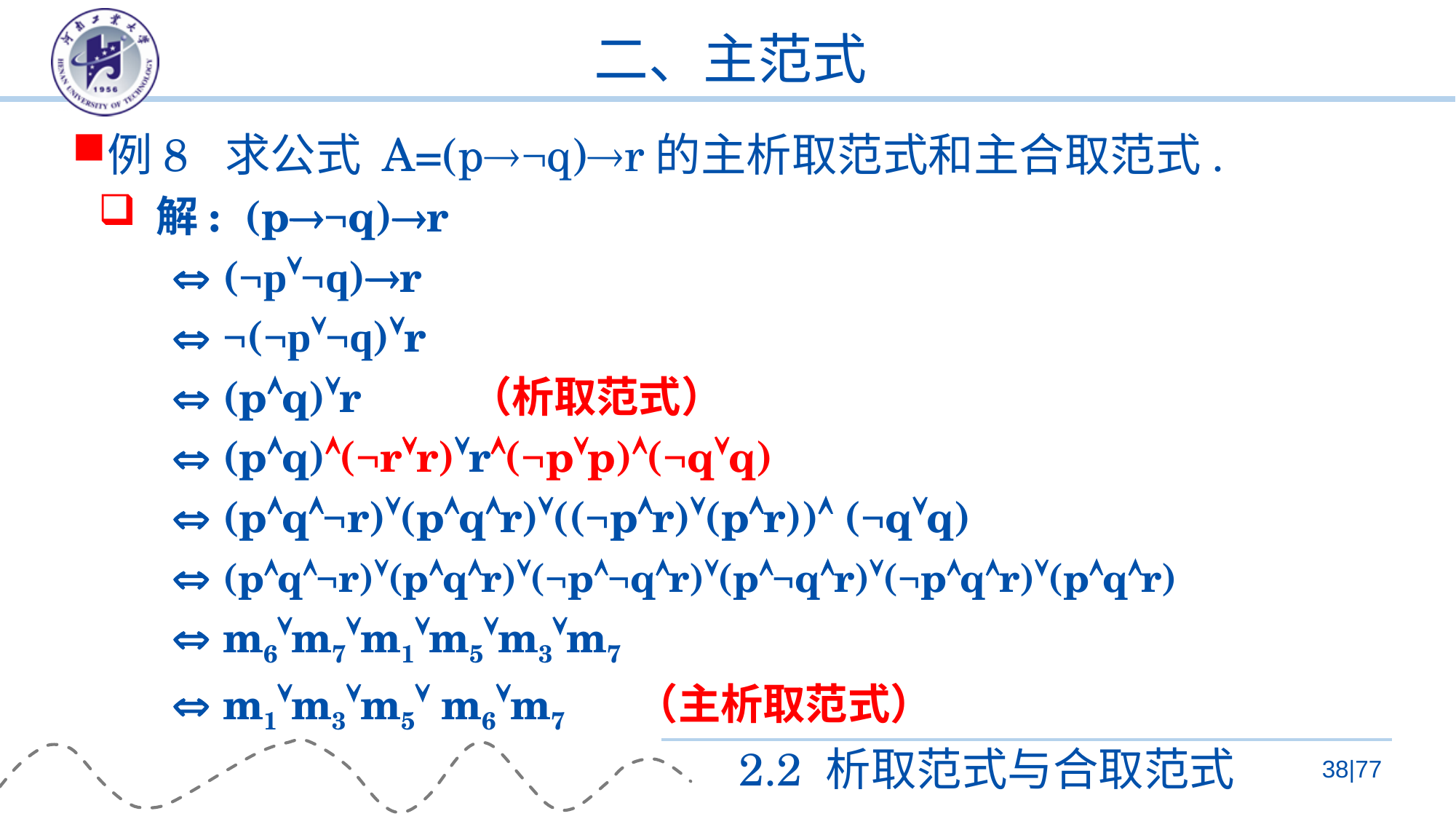

# 二、主范式
例8  求公式 A=(p→¬q)→r的主析取范式和主合取范式.
 解:  (p→¬q)→r
      ⇔ (¬p∨¬q)→r
      ⇔ ¬(¬p∨¬q)∨r
      ⇔ (p∧q)∨r        （析取范式）
      ⇔ (p∧q)∧(¬r∨r)∨r∧(¬p∨p)∧(¬q∨q)
      ⇔ (p∧q∧¬r)∨(p∧q∧r)∨((¬p∧r)∨(p∧r))∧ (¬q∨q)
      ⇔ (p∧q∧¬r)∨(p∧q∧r)∨(¬p∧¬q∧r)∨(p∧¬q∧r)∨(¬p∧q∧r)∨(p∧q∧r)
      ⇔ m6∨m7∨m1∨m5∨m3∨m7
      ⇔ m1∨m3∨m5∨ m6∨m7     （主析取范式）
2.2 析取范式与合取范式
38|77